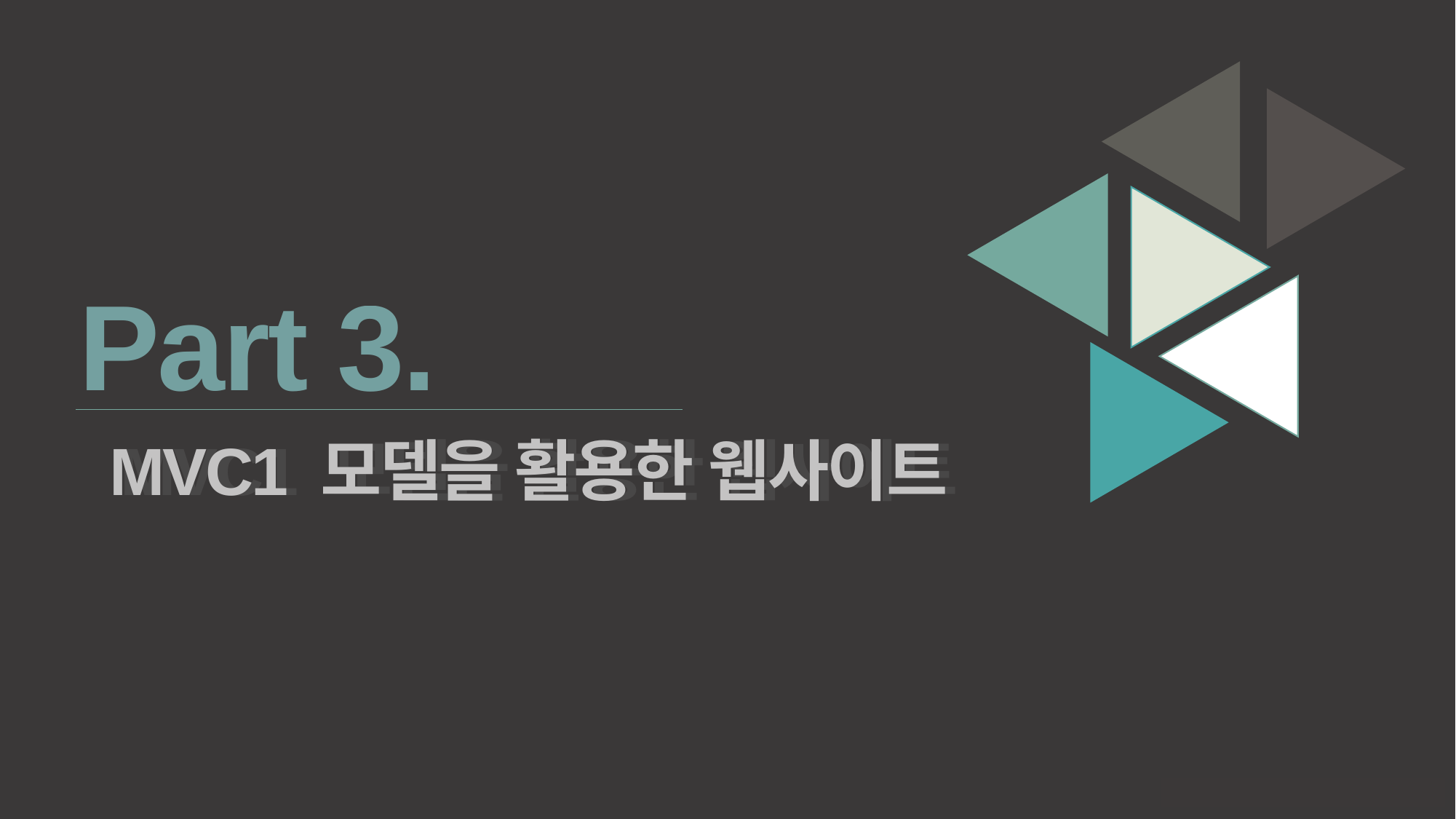

Part 3.
MVC1 모델을 활용한 웹사이트
MVC1 모델을 활용한 웹사이트
Copyrightⓒ. Saebyeol Yu. All Rights Reserved.